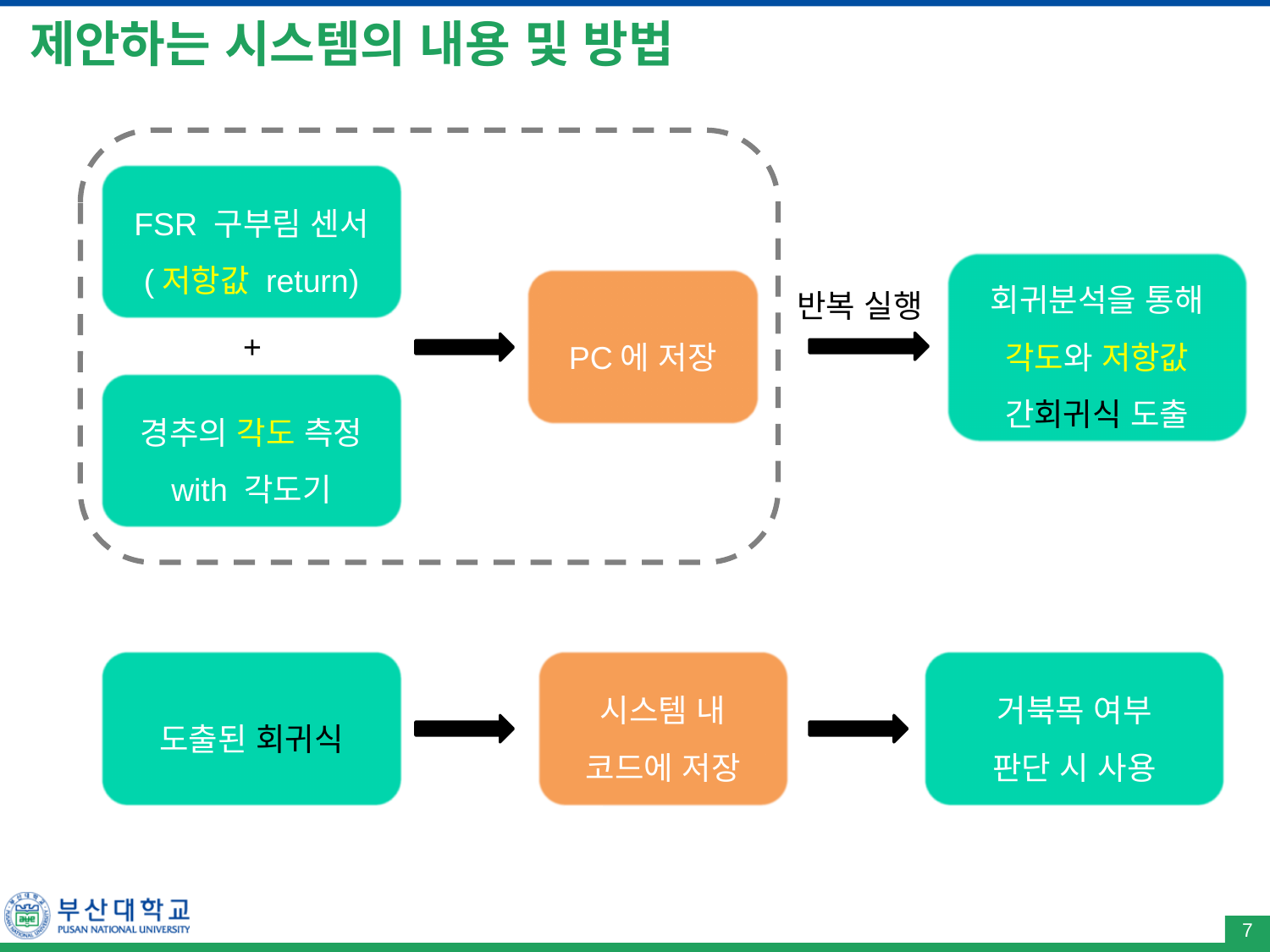

# 제안하는 시스템의 내용 및 방법

FSR 구부림 센서
(저항값 return)
PC에 저장
+

경추의 각도 측정
with 각도기
회귀분석을 통해
각도와 저항값 간회귀식 도출
반복 실행

도출된 회귀식
시스템 내
코드에 저장
거북목 여부
판단 시 사용

7